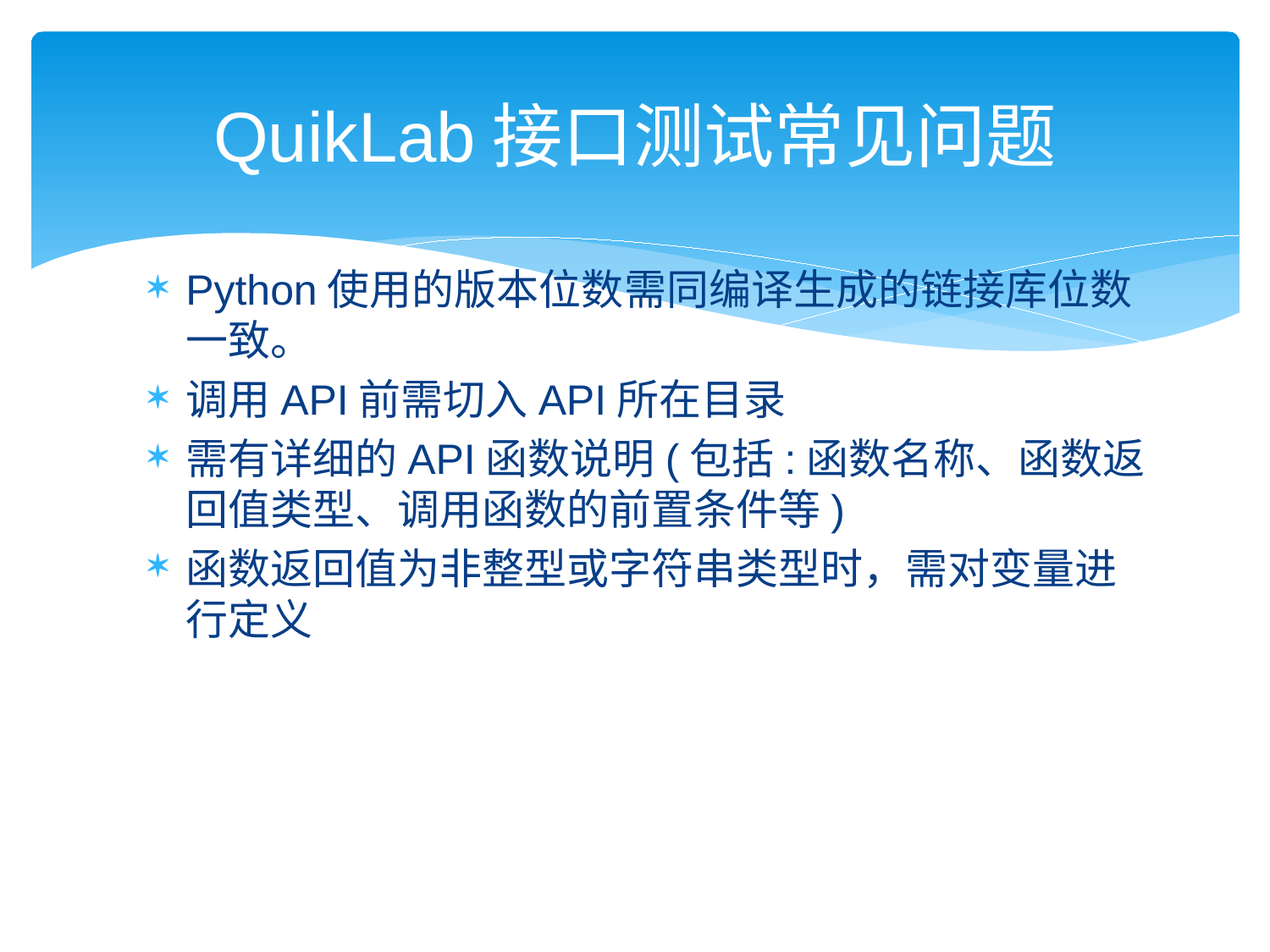

# QuikLab接口测试常见问题
Python使用的版本位数需同编译生成的链接库位数一致。
调用API前需切入API所在目录
需有详细的API函数说明(包括:函数名称、函数返回值类型、调用函数的前置条件等)
函数返回值为非整型或字符串类型时，需对变量进行定义